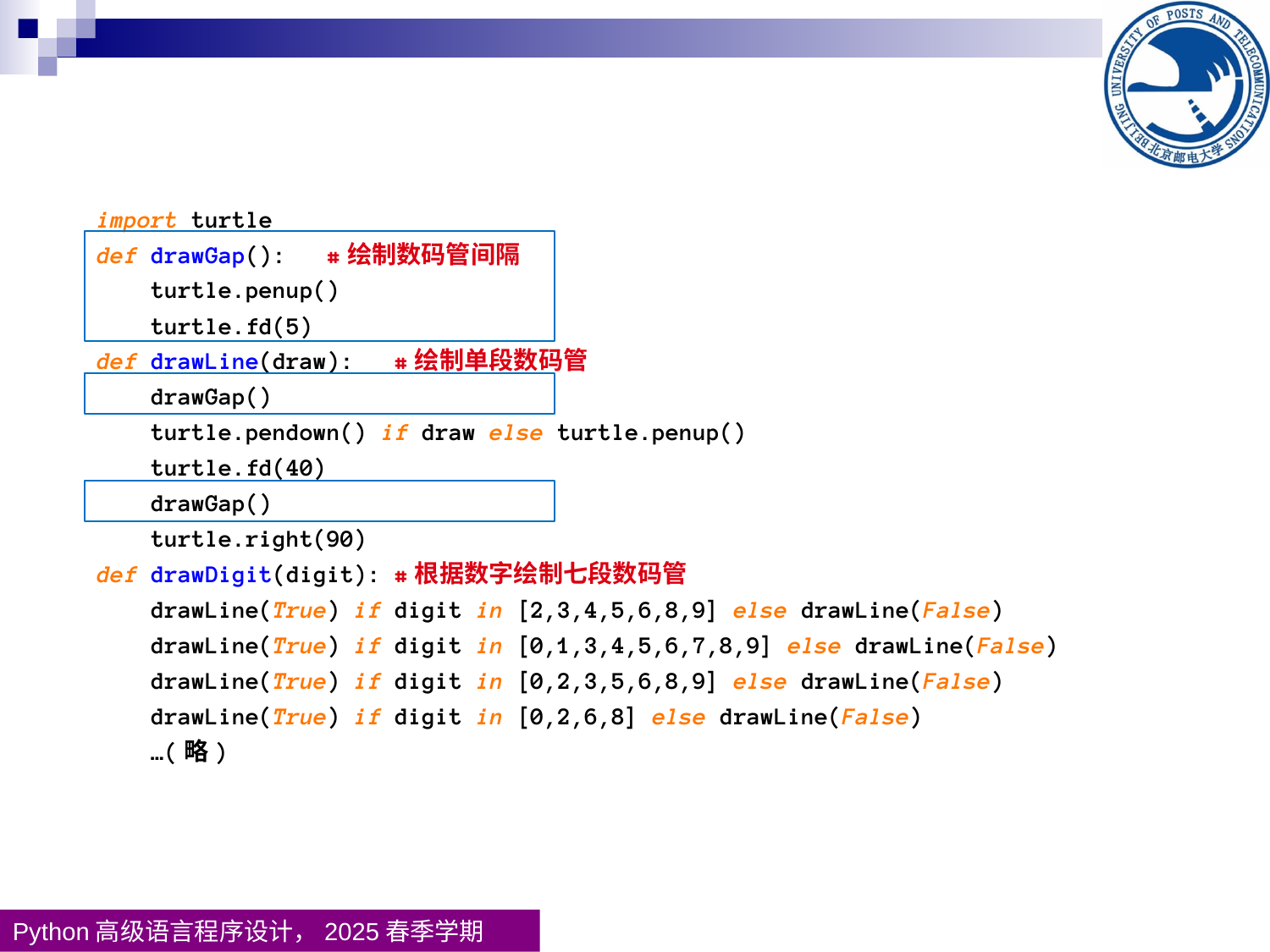

import turtle
def drawGap():   #绘制数码管间隔
    turtle.penup()
    turtle.fd(5)
def drawLine(draw):   #绘制单段数码管
    drawGap()
    turtle.pendown() if draw else turtle.penup()
    turtle.fd(40)
    drawGap()
    turtle.right(90)
def drawDigit(digit): #根据数字绘制七段数码管
    drawLine(True) if digit in [2,3,4,5,6,8,9] else drawLine(False)
    drawLine(True) if digit in [0,1,3,4,5,6,7,8,9] else drawLine(False)
    drawLine(True) if digit in [0,2,3,5,6,8,9] else drawLine(False)
    drawLine(True) if digit in [0,2,6,8] else drawLine(False)
    …(略)